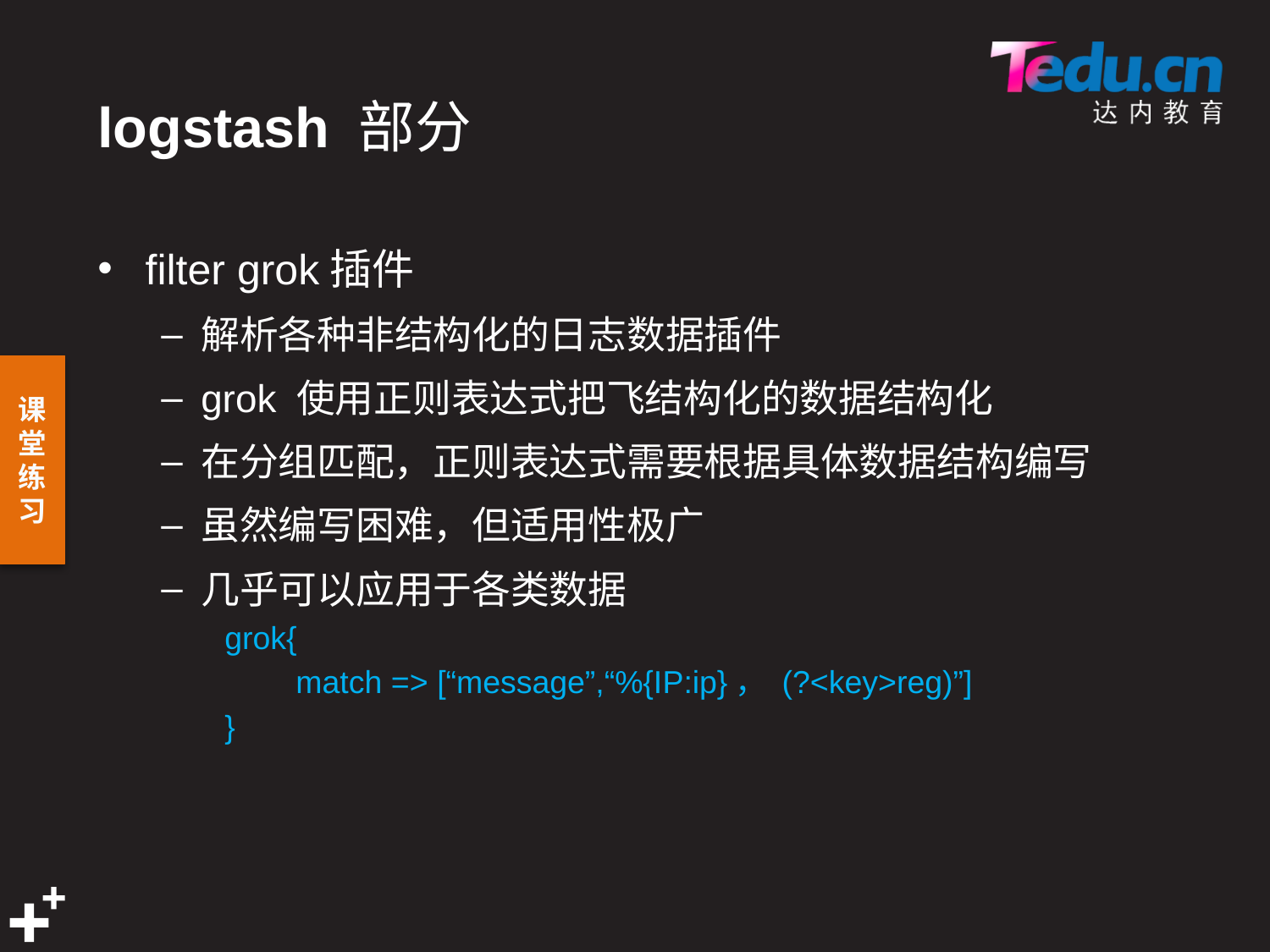

# logstash 部分
filter grok插件
解析各种非结构化的日志数据插件
grok 使用正则表达式把飞结构化的数据结构化
在分组匹配，正则表达式需要根据具体数据结构编写
虽然编写困难，但适用性极广
几乎可以应用于各类数据
grok{
        match => [“message”,“%{IP:ip}， (?<key>reg)”]
}